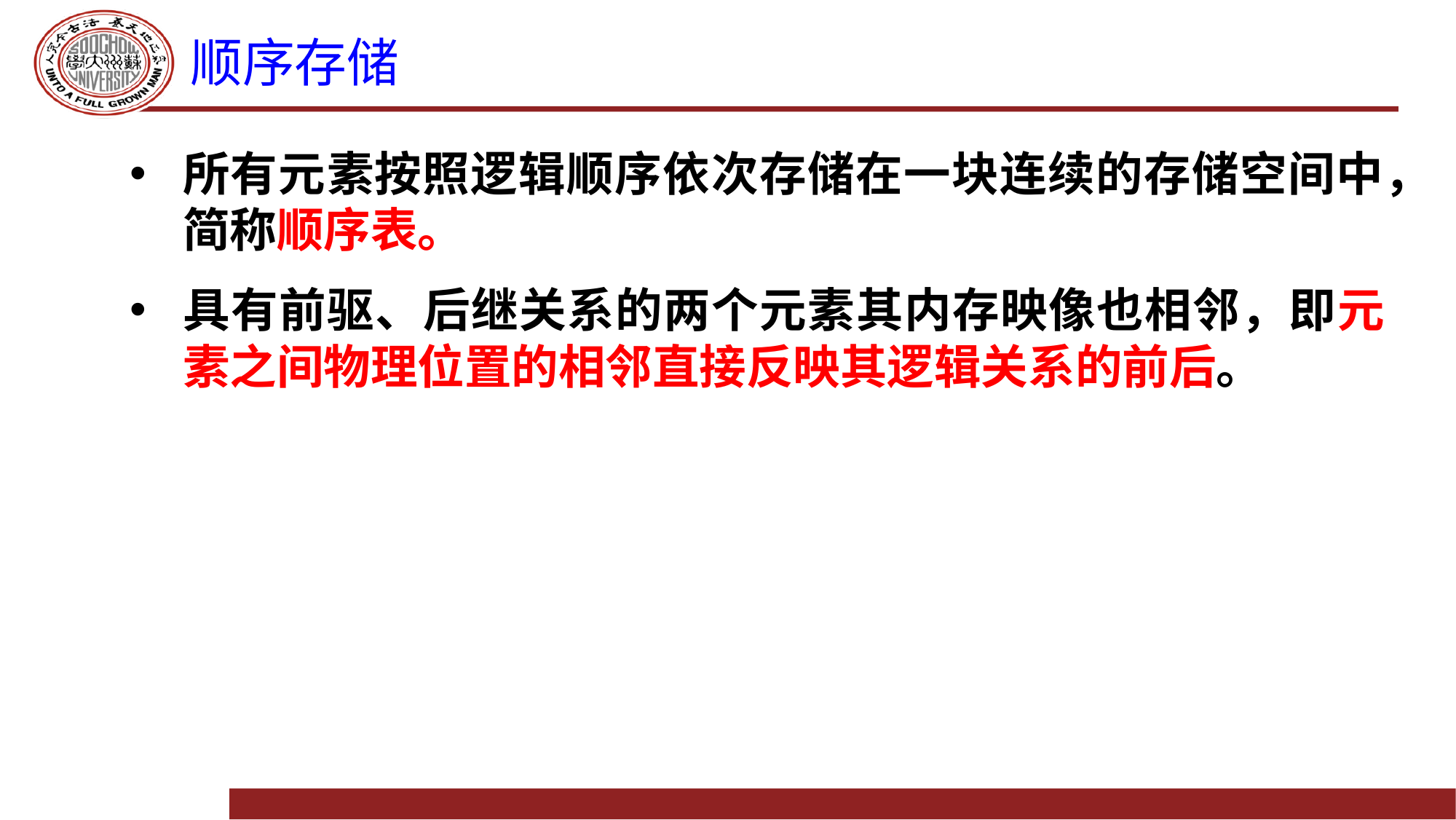

# 顺序存储
所有元素按照逻辑顺序依次存储在一块连续的存储空间中，简称顺序表。
具有前驱、后继关系的两个元素其内存映像也相邻，即元素之间物理位置的相邻直接反映其逻辑关系的前后。